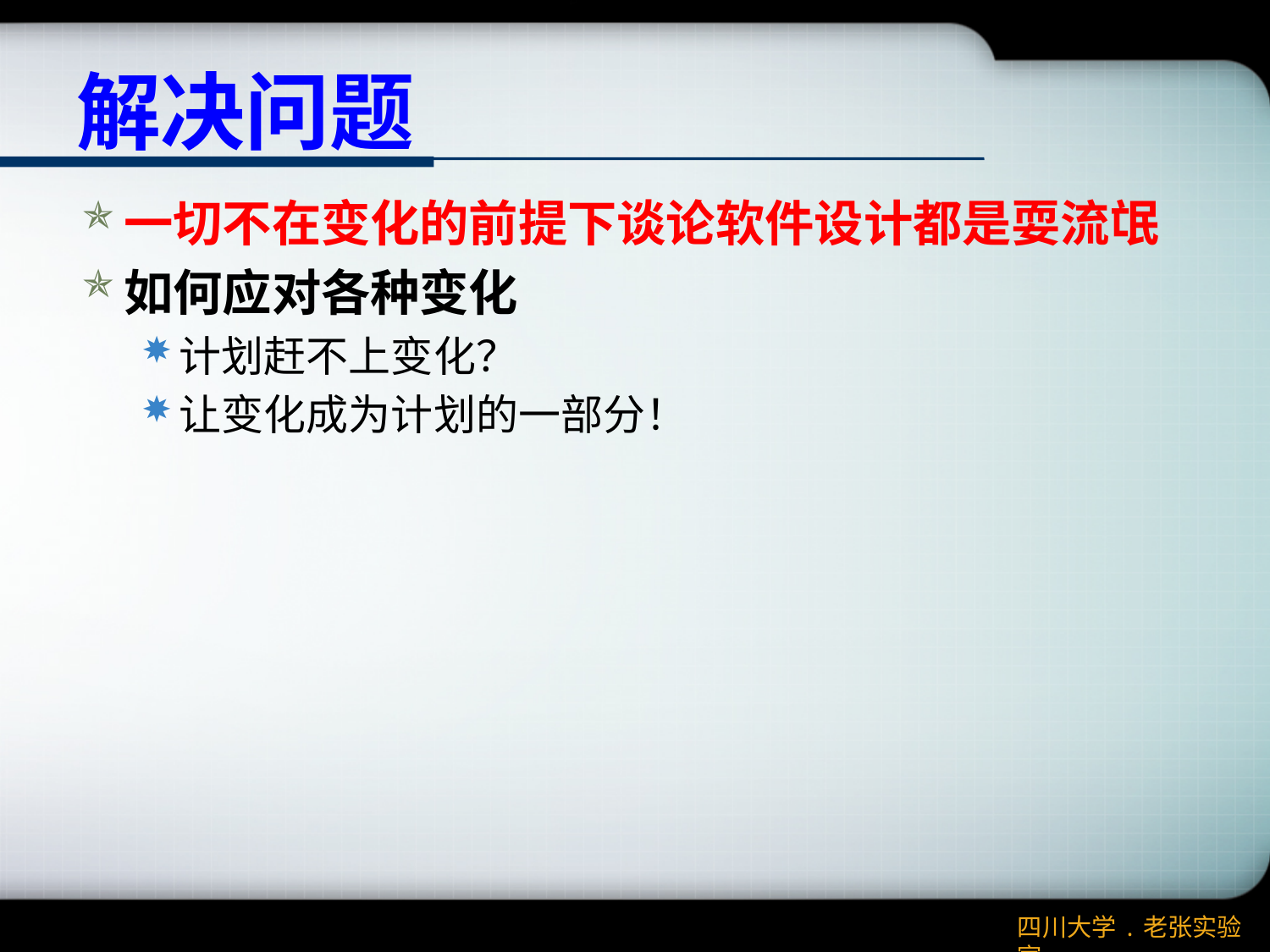

# 解决问题
一切不在变化的前提下谈论软件设计都是耍流氓
如何应对各种变化
计划赶不上变化？
让变化成为计划的一部分！